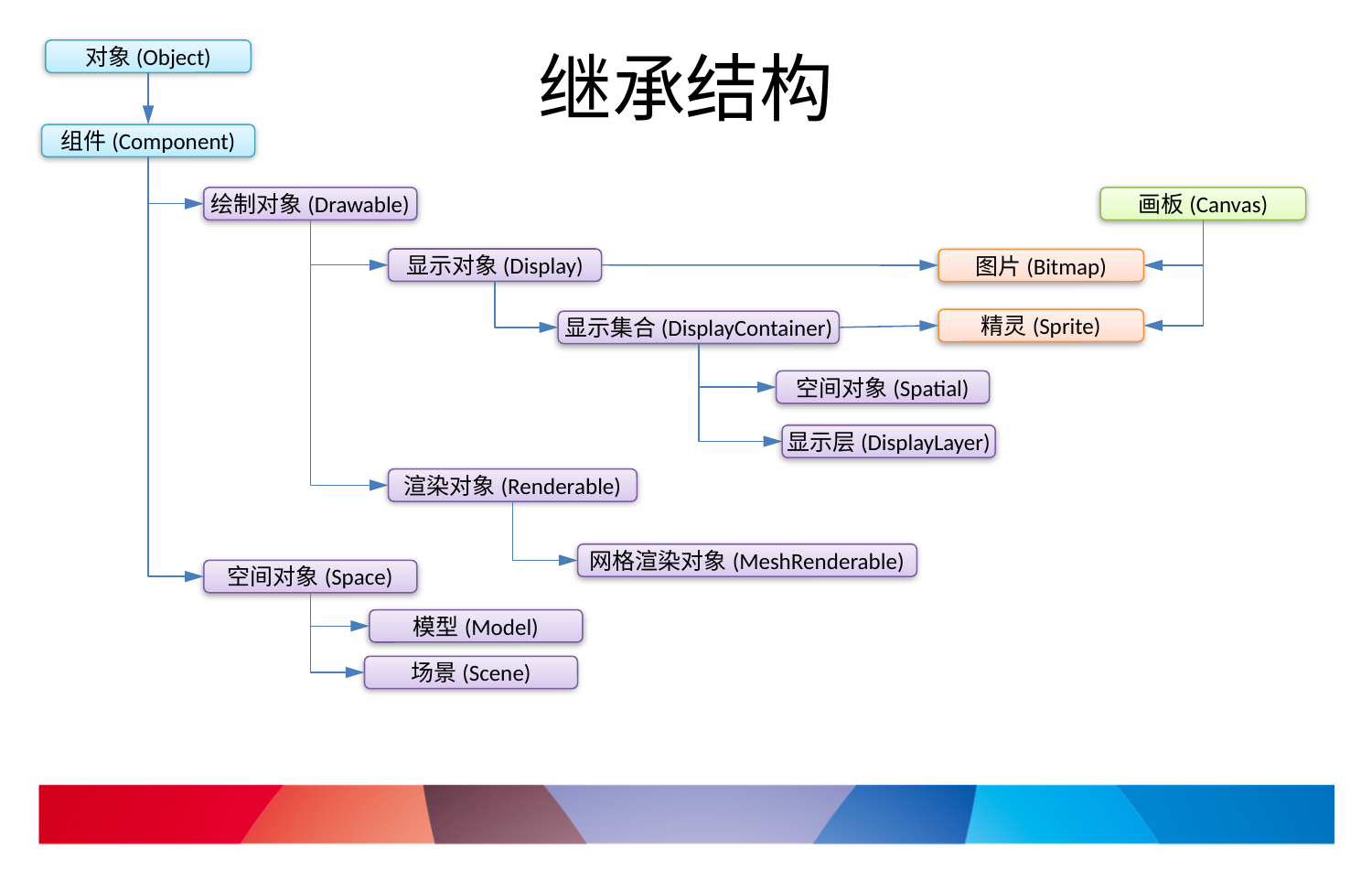

# 继承结构
对象(Object)
组件(Component)
绘制对象(Drawable)
画板(Canvas)
显示对象(Display)
图片(Bitmap)
精灵(Sprite)
显示集合(DisplayContainer)
空间对象(Spatial)
显示层(DisplayLayer)
渲染对象(Renderable)
网格渲染对象(MeshRenderable)
空间对象(Space)
模型(Model)
场景(Scene)